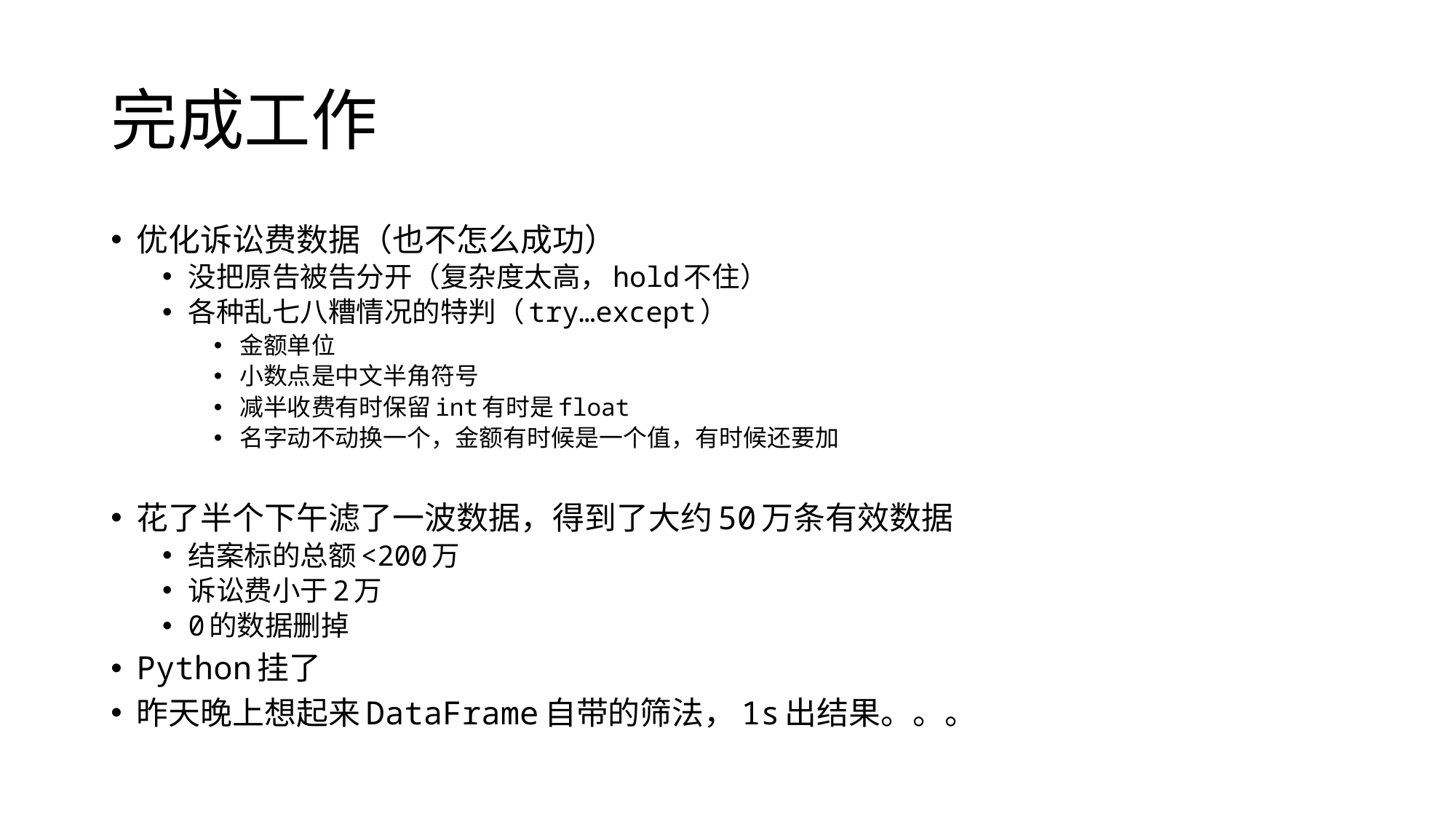

# 完成工作
优化诉讼费数据（也不怎么成功）
没把原告被告分开（复杂度太高，hold不住）
各种乱七八糟情况的特判（try…except）
金额单位
小数点是中文半角符号
减半收费有时保留int有时是float
名字动不动换一个，金额有时候是一个值，有时候还要加

花了半个下午滤了一波数据，得到了大约50万条有效数据
结案标的总额<200万
诉讼费小于2万
0的数据删掉
Python挂了
昨天晚上想起来DataFrame自带的筛法，1s出结果。。。